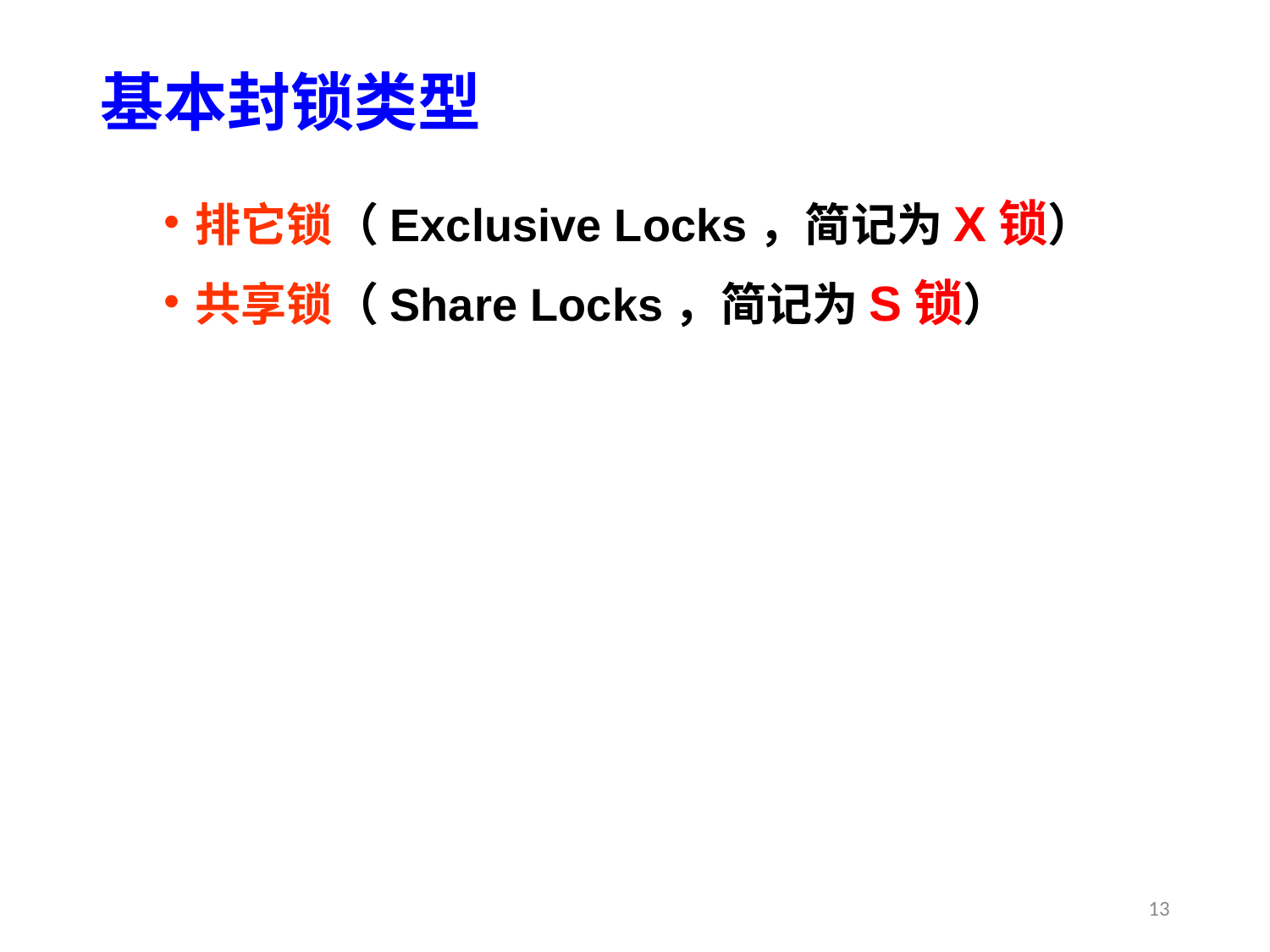

# 基本封锁类型
排它锁（Exclusive Locks，简记为X锁）
共享锁（Share Locks，简记为S锁）
13